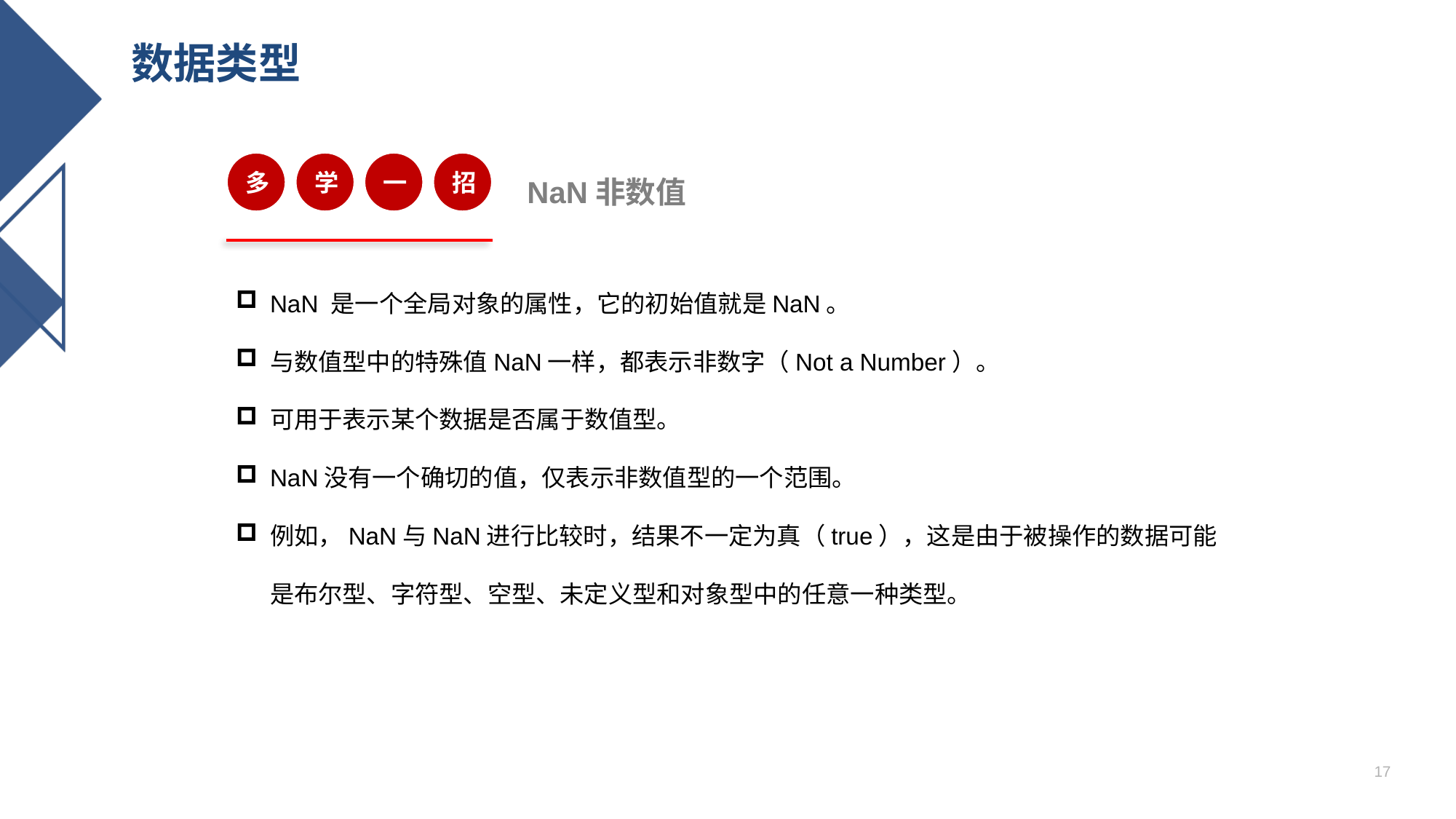

# 数据类型
多
学
一
招
NaN非数值
NaN 是一个全局对象的属性，它的初始值就是NaN。
与数值型中的特殊值NaN一样，都表示非数字（Not a Number）。
可用于表示某个数据是否属于数值型。
NaN没有一个确切的值，仅表示非数值型的一个范围。
例如，NaN与NaN进行比较时，结果不一定为真（true），这是由于被操作的数据可能是布尔型、字符型、空型、未定义型和对象型中的任意一种类型。
17